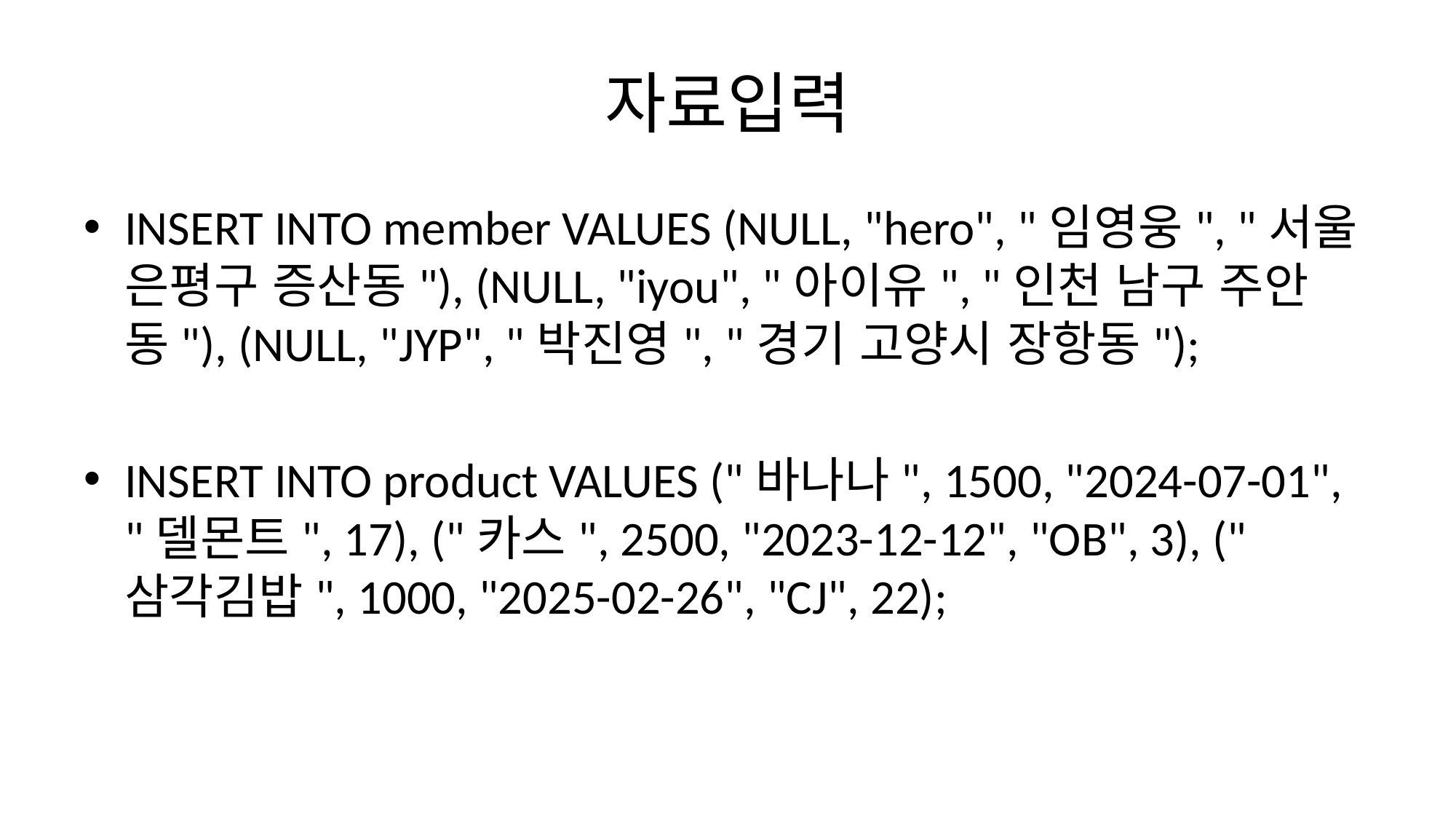

# 자료입력
INSERT INTO member VALUES (NULL, "hero", "임영웅", "서울 은평구 증산동"), (NULL, "iyou", "아이유", "인천 남구 주안동"), (NULL, "JYP", "박진영", "경기 고양시 장항동");

INSERT INTO product VALUES ("바나나", 1500, "2024-07-01", "델몬트", 17), ("카스", 2500, "2023-12-12", "OB", 3), ("삼각김밥", 1000, "2025-02-26", "CJ", 22);